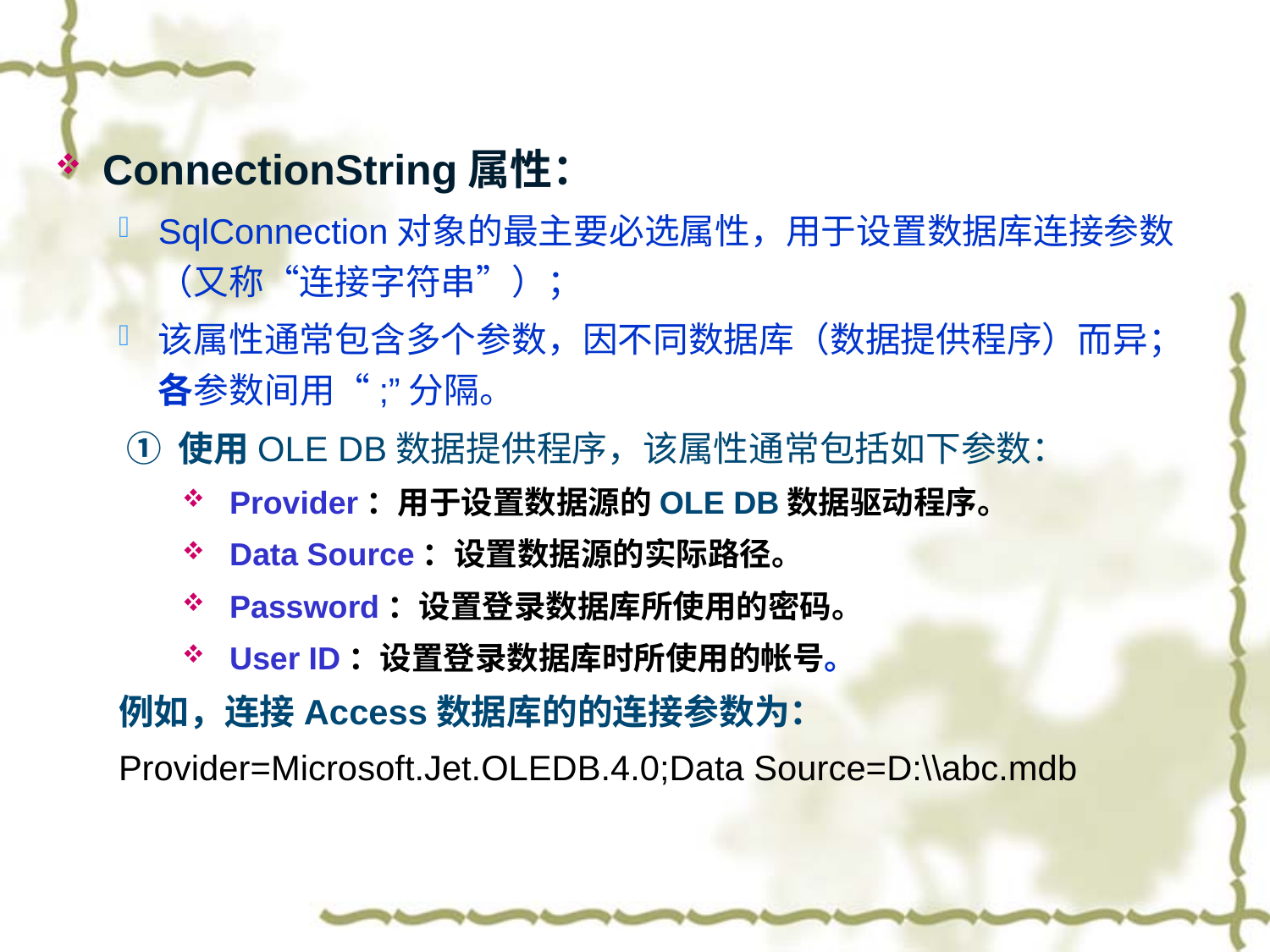

ConnectionString属性：
SqlConnection对象的最主要必选属性，用于设置数据库连接参数（又称“连接字符串”）；
该属性通常包含多个参数，因不同数据库（数据提供程序）而异；各参数间用“;”分隔。
① 使用OLE DB数据提供程序，该属性通常包括如下参数：
Provider：用于设置数据源的OLE DB数据驱动程序。
Data Source：设置数据源的实际路径。
Password：设置登录数据库所使用的密码。
User ID：设置登录数据库时所使用的帐号。
例如，连接Access数据库的的连接参数为：
Provider=Microsoft.Jet.OLEDB.4.0;Data Source=D:\\abc.mdb